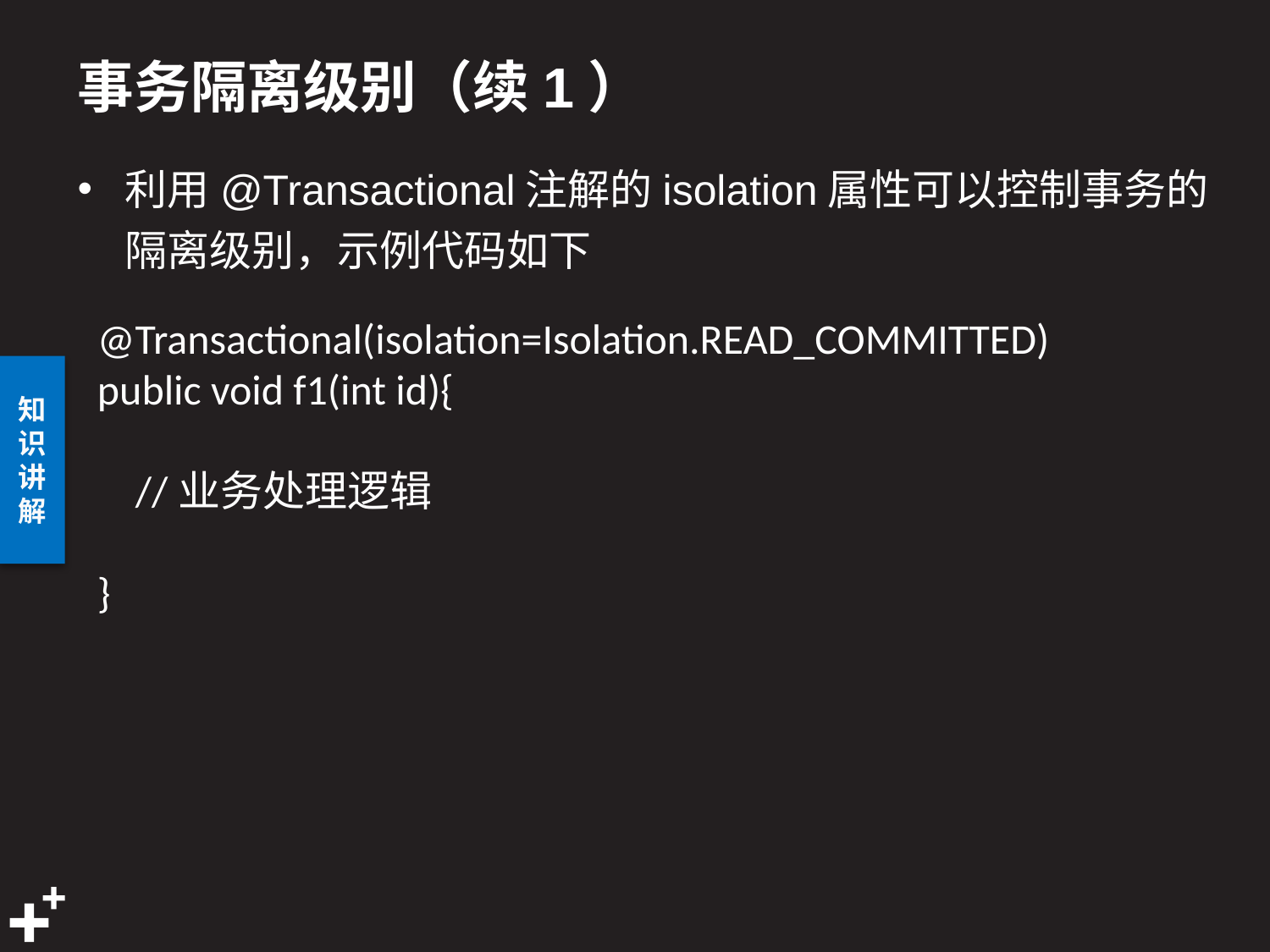

# 事务隔离级别（续1）
利用@Transactional注解的isolation属性可以控制事务的隔离级别，示例代码如下
@Transactional(isolation=Isolation.READ_COMMITTED)
public void f1(int id){

    //业务处理逻辑

}